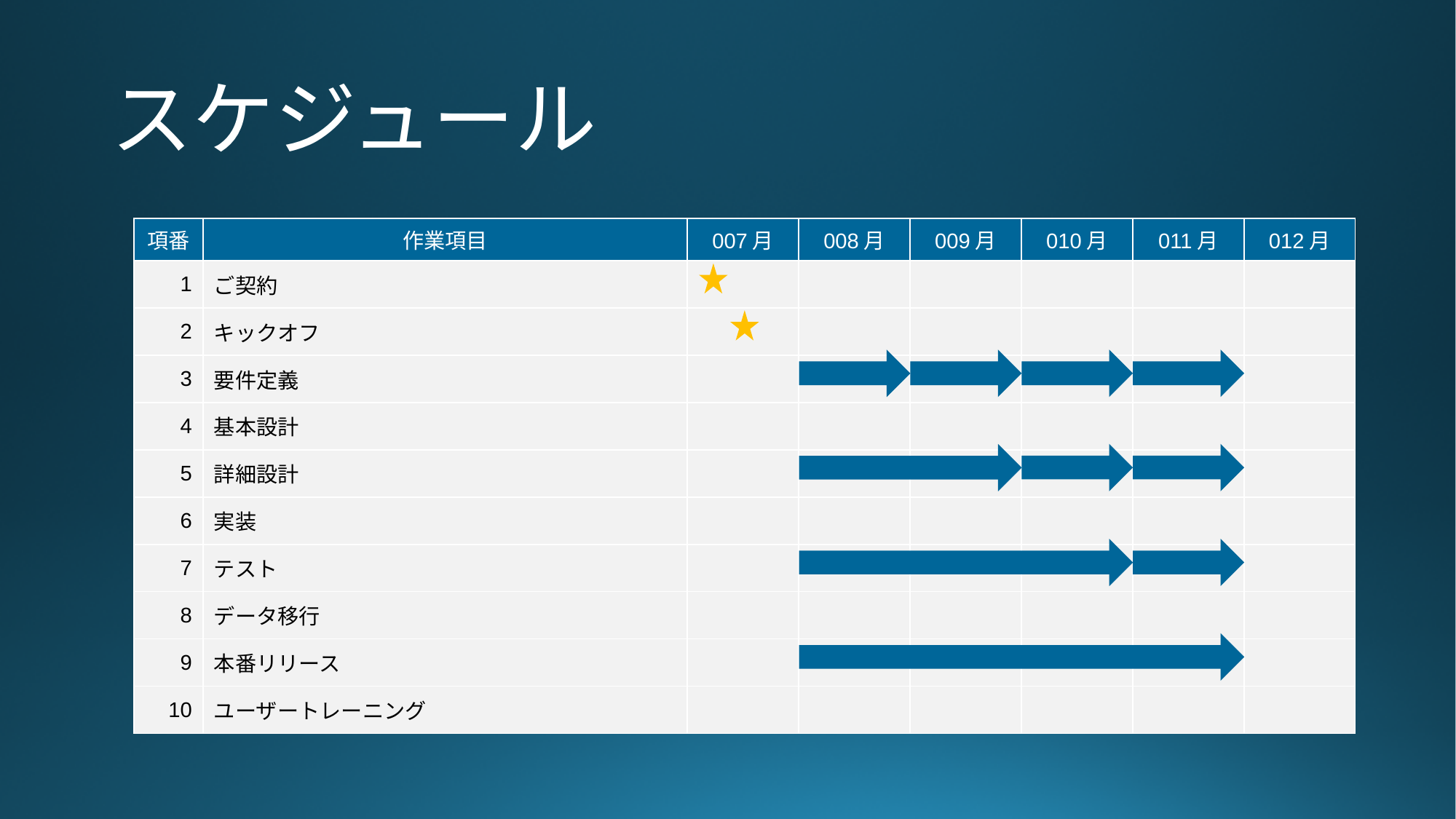

# スケジュール
| 項番 | 作業項目 | 007月 | 008月 | 009月 | 010月 | 011月 | 012月 |
| --- | --- | --- | --- | --- | --- | --- | --- |
| 1 | ご契約 |  |  |  |  |  |  |
| 2 | キックオフ |  |  |  |  |  |  |
| 3 | 要件定義 |  |  |  |  |  |  |
| 4 | 基本設計 |  |  |  |  |  |  |
| 5 | 詳細設計 |  |  |  |  |  |  |
| 6 | 実装 |  |  |  |  |  |  |
| 7 | テスト |  |  |  |  |  |  |
| 8 | データ移行 |  |  |  |  |  |  |
| 9 | 本番リリース |  |  |  |  |  |  |
| 10 | ユーザートレーニング |  |  |  |  |  |  |